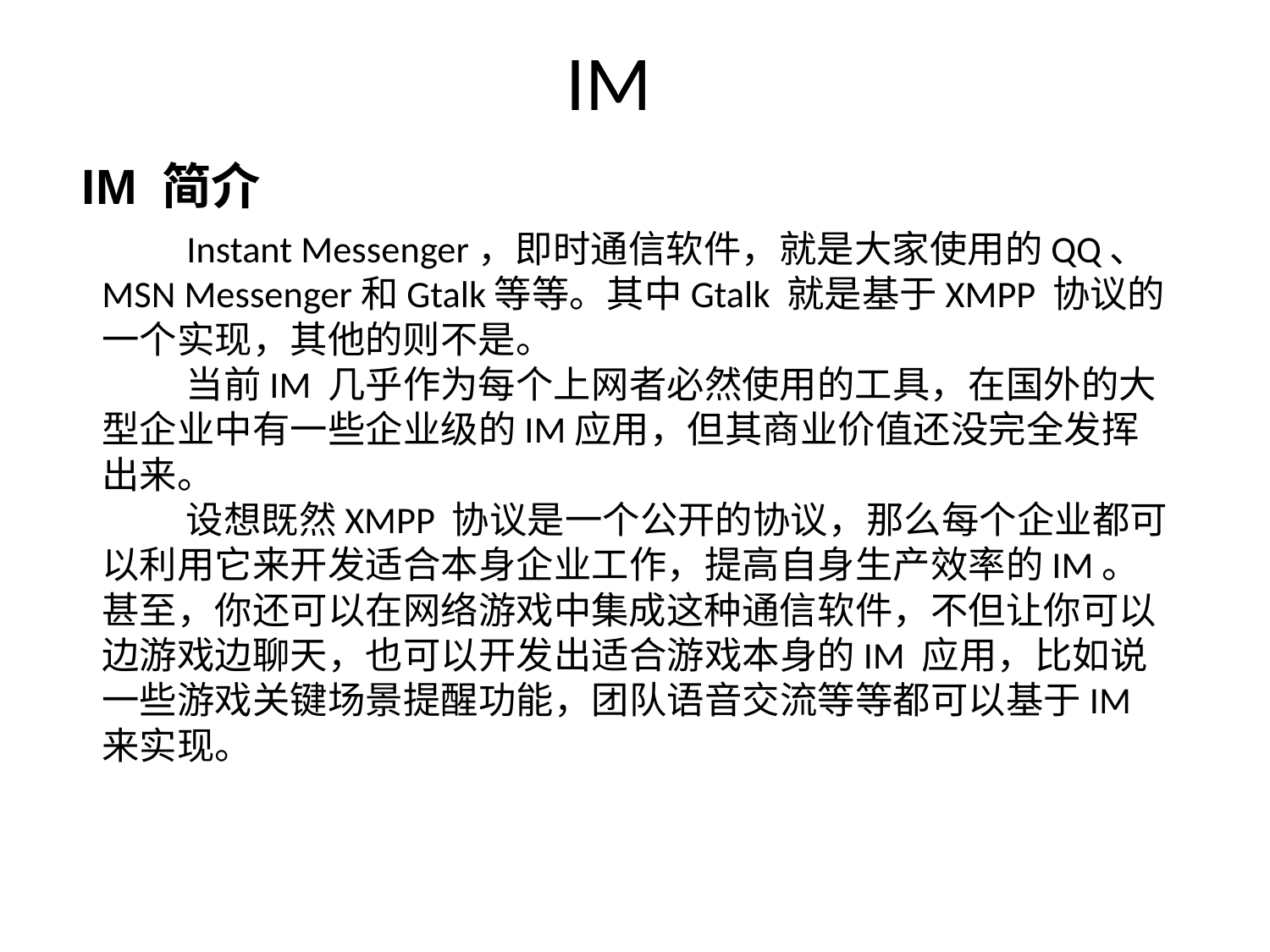

# IM
IM 简介
          Instant Messenger，即时通信软件，就是大家使用的QQ、MSN Messenger和Gtalk等等。其中Gtalk 就是基于XMPP 协议的一个实现，其他的则不是。
         当前IM 几乎作为每个上网者必然使用的工具，在国外的大型企业中有一些企业级的IM应用，但其商业价值还没完全发挥出来。
         设想既然XMPP 协议是一个公开的协议，那么每个企业都可以利用它来开发适合本身企业工作，提高自身生产效率的IM。甚至，你还可以在网络游戏中集成这种通信软件，不但让你可以边游戏边聊天，也可以开发出适合游戏本身的IM 应用，比如说一些游戏关键场景提醒功能，团队语音交流等等都可以基于IM来实现。